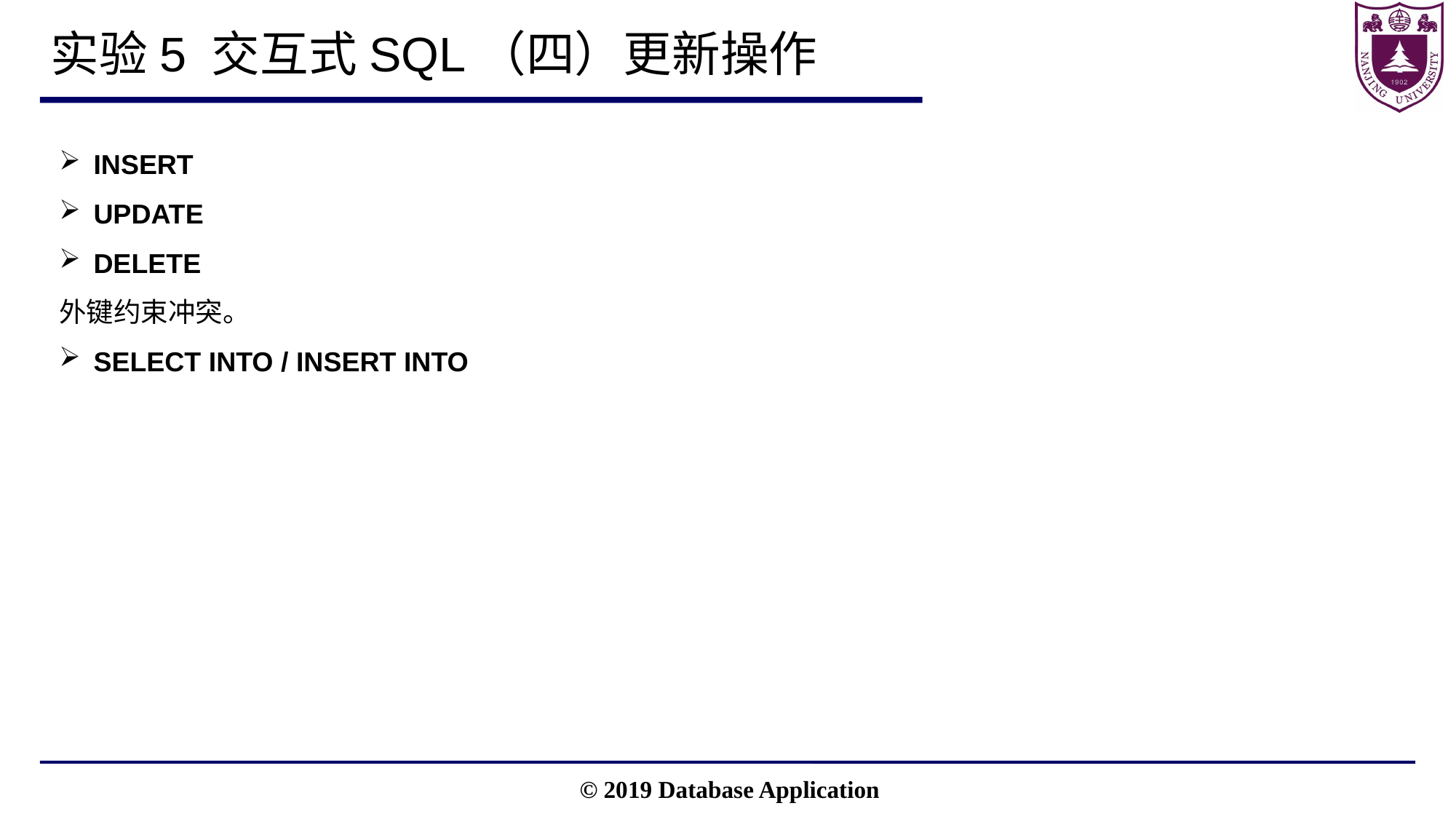

# 实验5 交互式SQL（四）更新操作
INSERT
UPDATE
DELETE
外键约束冲突。
SELECT INTO / INSERT INTO